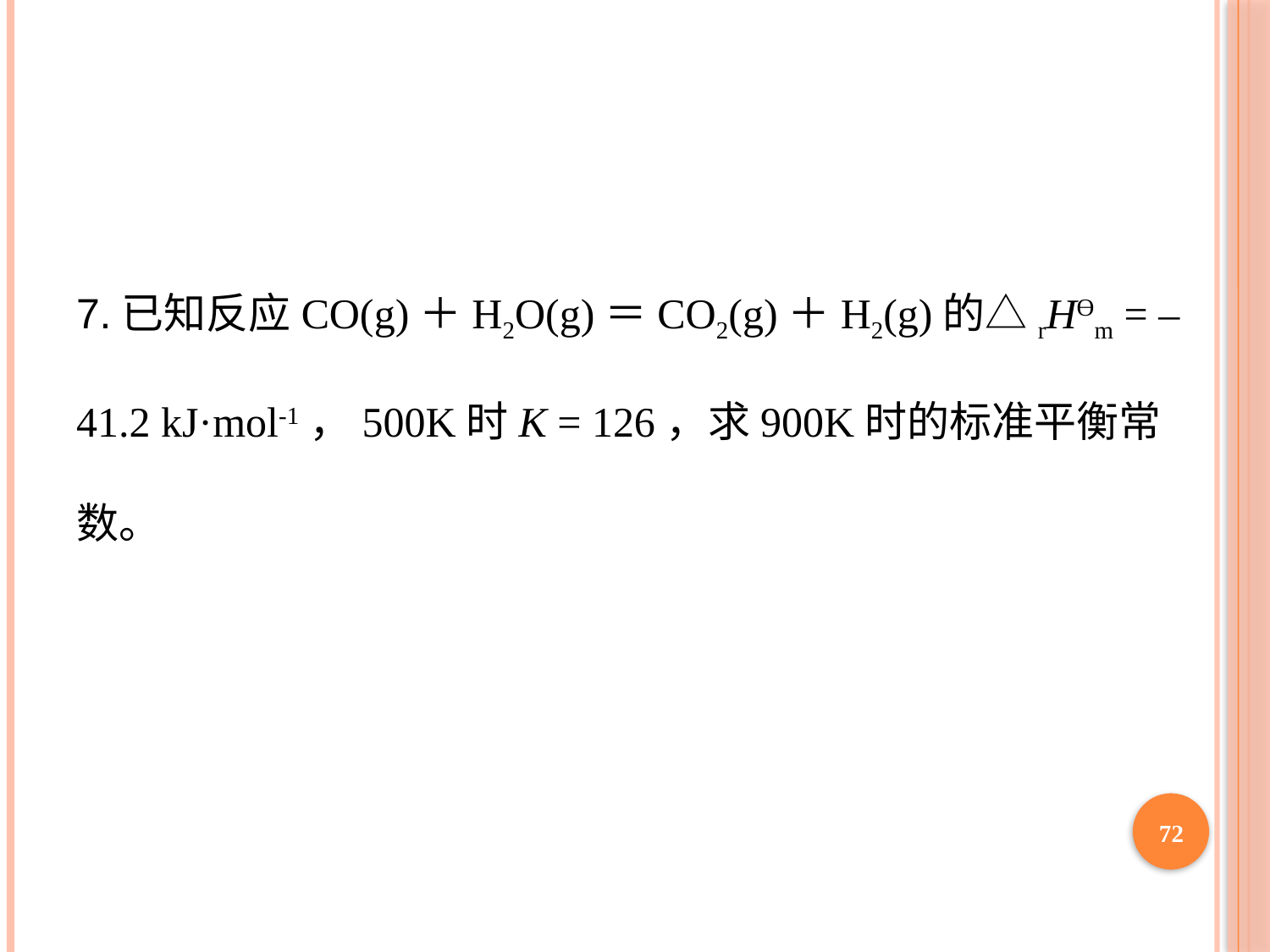

#
7.已知反应CO(g)＋H2O(g)＝CO2(g)＋H2(g)的△rHϴm = – 41.2 kJ·mol-1，500K时K = 126，求900K时的标准平衡常数。

72